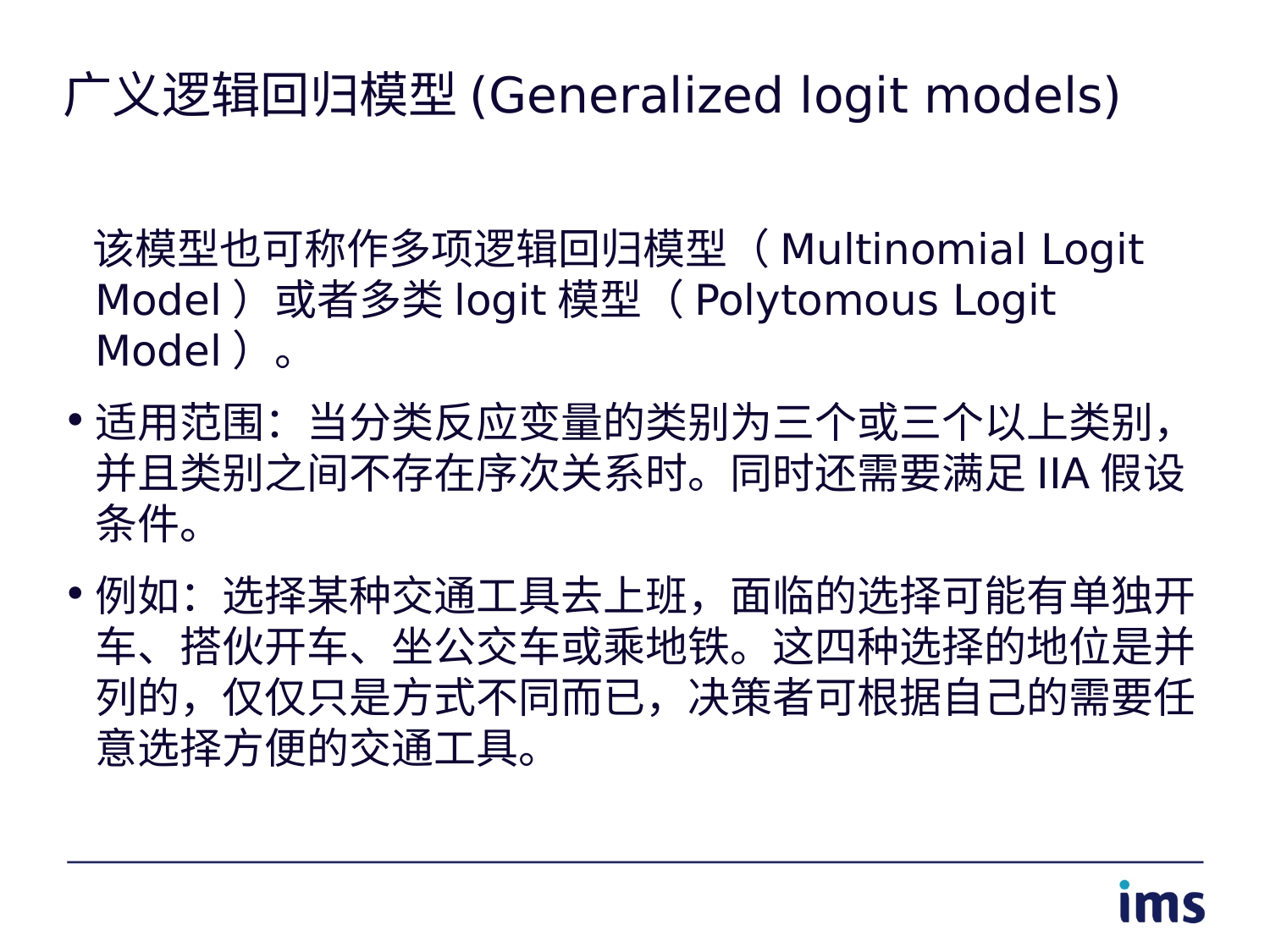

# 广义逻辑回归模型(Generalized logit models)
  该模型也可称作多项逻辑回归模型（Multinomial Logit Model）或者多类logit模型（Polytomous Logit Model）。
适用范围：当分类反应变量的类别为三个或三个以上类别，并且类别之间不存在序次关系时。同时还需要满足IIA假设条件。
例如：选择某种交通工具去上班，面临的选择可能有单独开车、搭伙开车、坐公交车或乘地铁。这四种选择的地位是并列的，仅仅只是方式不同而已，决策者可根据自己的需要任意选择方便的交通工具。